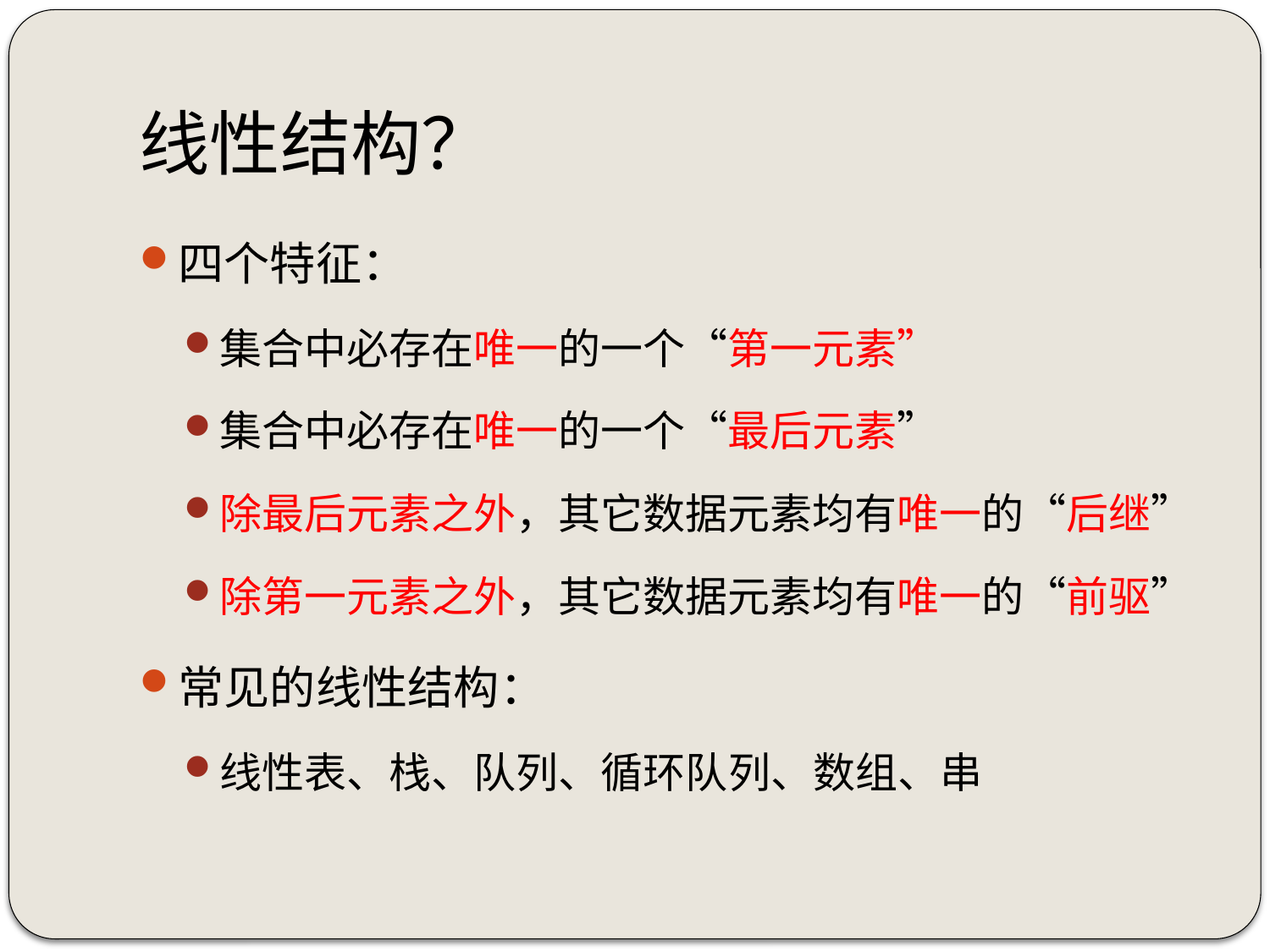

# 线性结构？
四个特征：
集合中必存在唯一的一个“第一元素”
集合中必存在唯一的一个“最后元素”
除最后元素之外，其它数据元素均有唯一的“后继”
除第一元素之外，其它数据元素均有唯一的“前驱”
常见的线性结构：
线性表、栈、队列、循环队列、数组、串